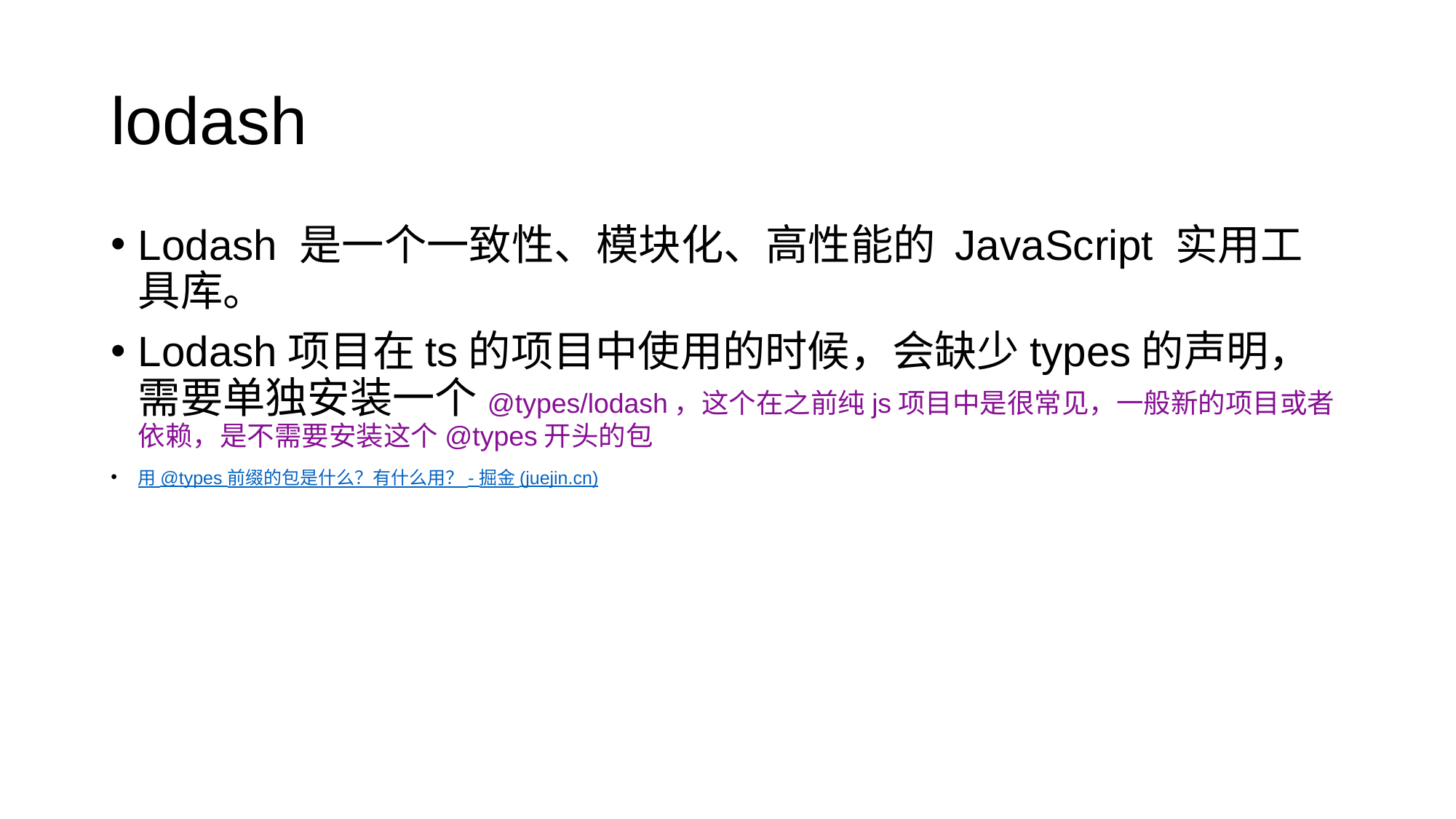

# lodash
Lodash 是一个一致性、模块化、高性能的 JavaScript 实用工具库。
Lodash项目在ts的项目中使用的时候，会缺少types的声明，需要单独安装一个@types/lodash，这个在之前纯js项目中是很常见，一般新的项目或者依赖，是不需要安装这个@types开头的包
用 @types 前缀的包是什么？有什么用？ - 掘金 (juejin.cn)